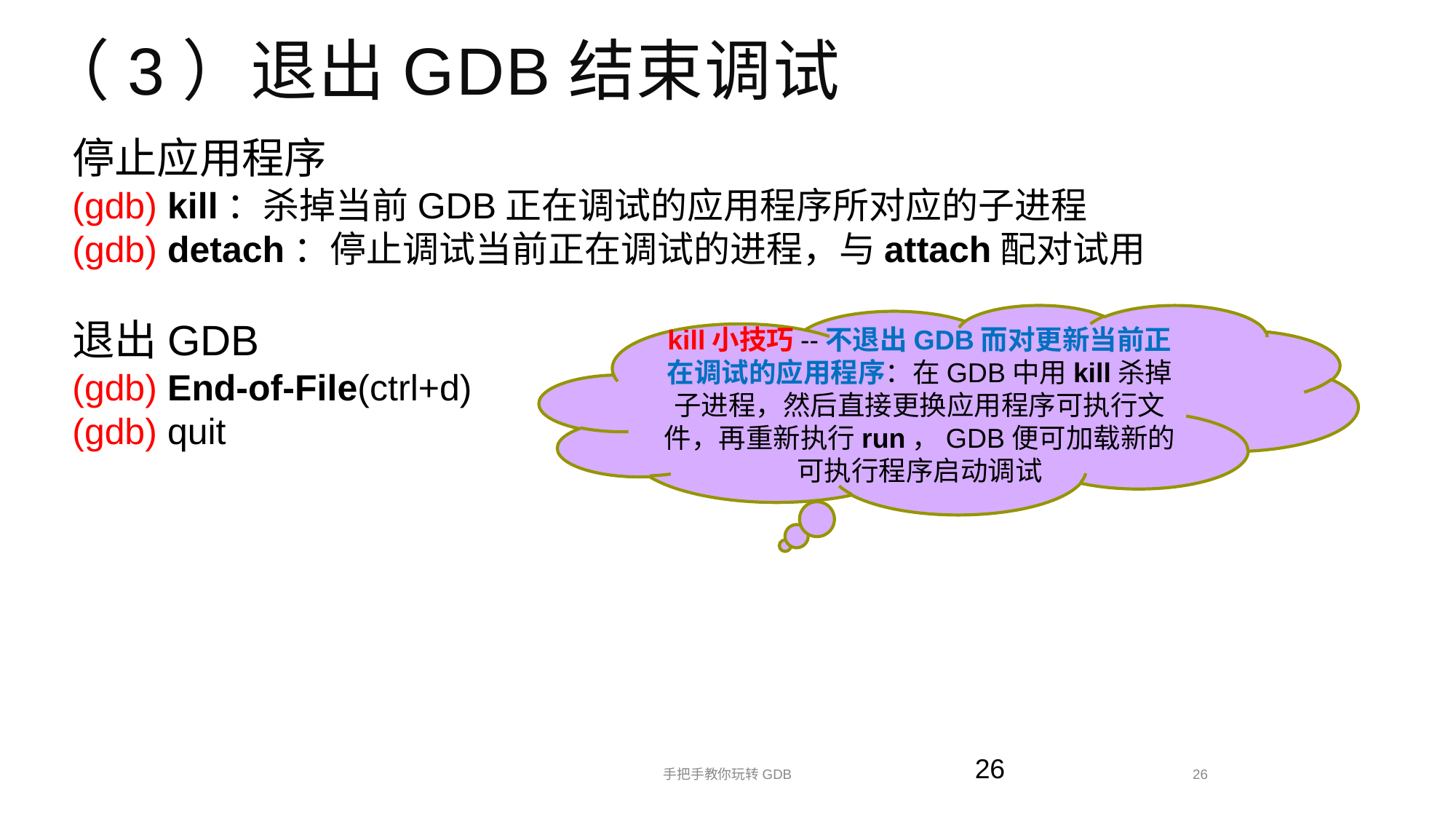

（3）退出GDB结束调试
停止应用程序
(gdb) kill：杀掉当前GDB正在调试的应用程序所对应的子进程
(gdb) detach：停止调试当前正在调试的进程，与attach配对试用

退出GDB
(gdb) End-of-File(ctrl+d)
(gdb) quit
kill小技巧--不退出GDB而对更新当前正在调试的应用程序：在GDB中用kill杀掉子进程，然后直接更换应用程序可执行文件，再重新执行run，GDB便可加载新的可执行程序启动调试

手把手教你玩转GDB
26
26